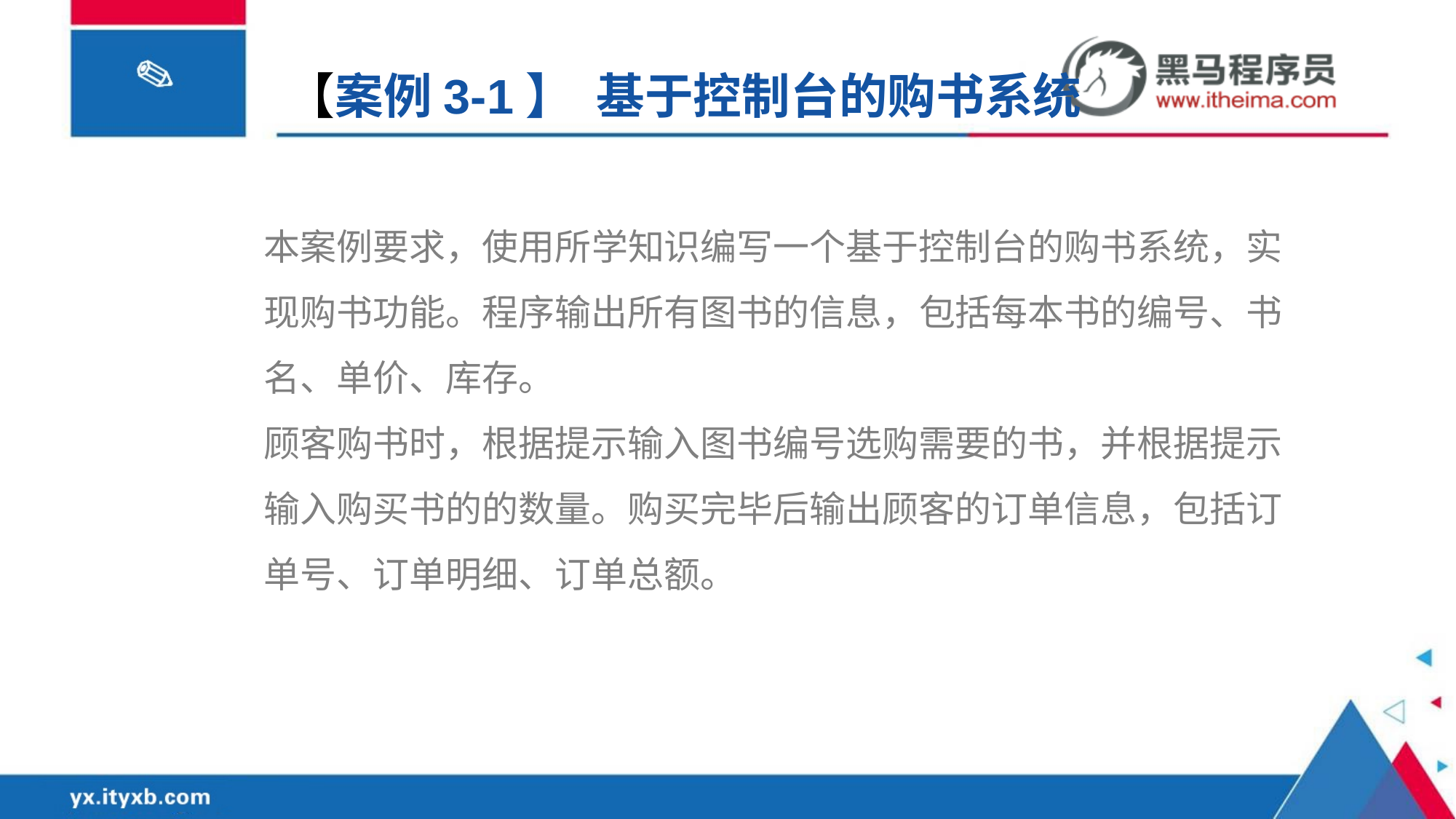

【案例3-1】  基于控制台的购书系统
本案例要求，使用所学知识编写一个基于控制台的购书系统，实现购书功能。程序输出所有图书的信息，包括每本书的编号、书名、单价、库存。
顾客购书时，根据提示输入图书编号选购需要的书，并根据提示输入购买书的的数量。购买完毕后输出顾客的订单信息，包括订单号、订单明细、订单总额。